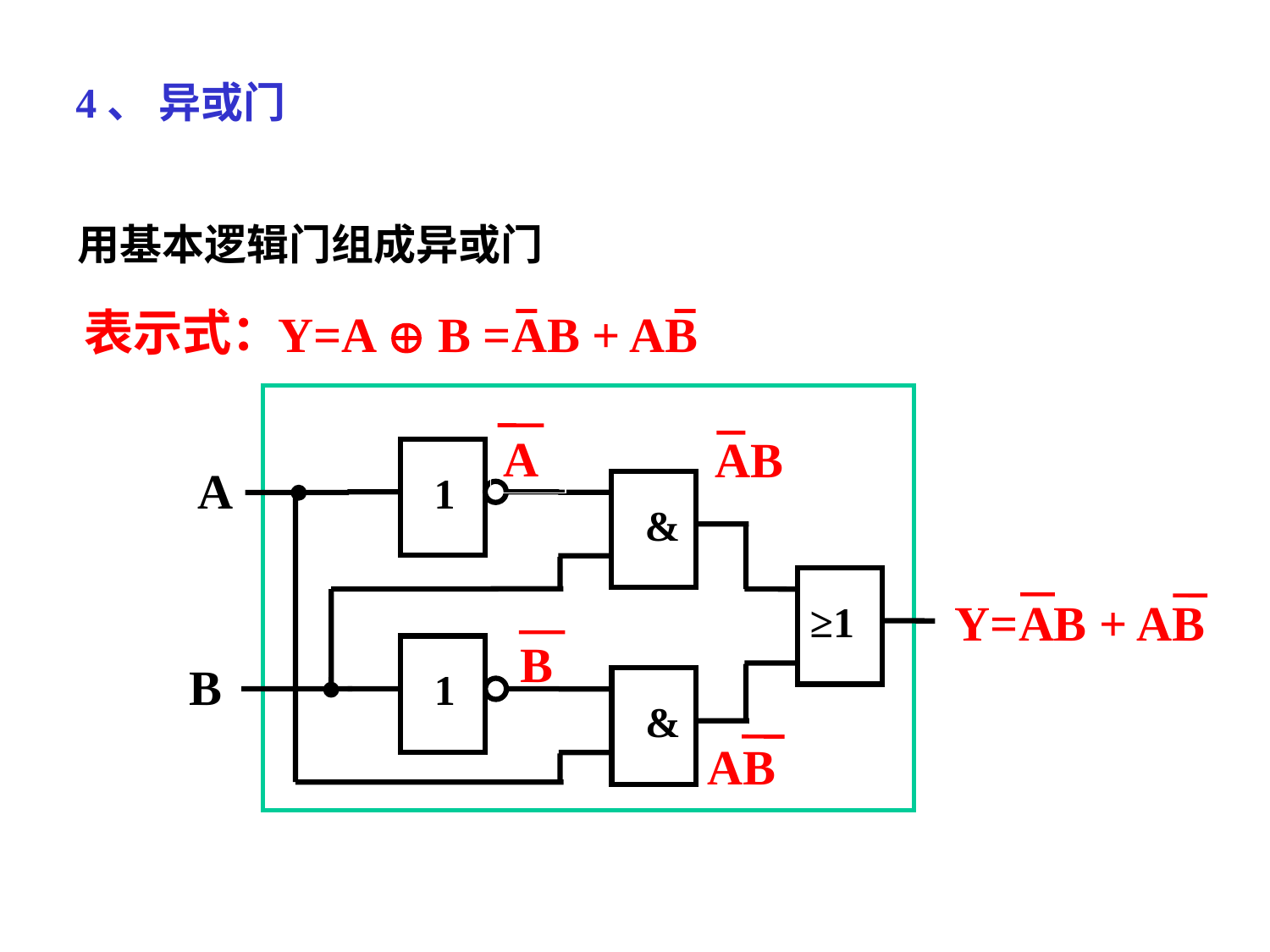

4、 异或门
用基本逻辑门组成异或门
表示式：
Y=A ⊕ B =AB + AB

A
1

&

≥1

B
1

&

A

B

AB

AB

Y=AB + AB